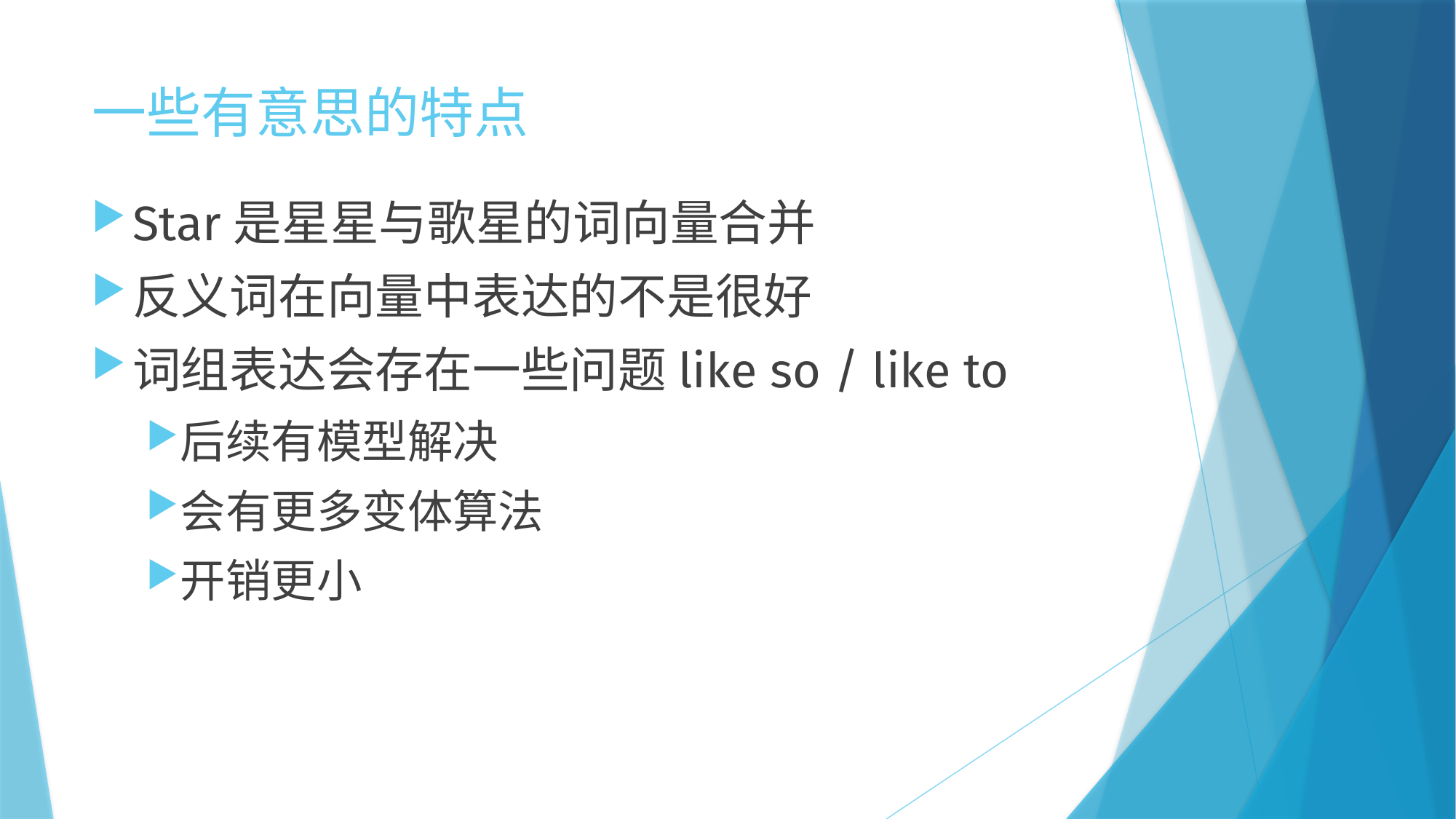

# 一些有意思的特点
Star是星星与歌星的词向量合并
反义词在向量中表达的不是很好
词组表达会存在一些问题like so / like to
后续有模型解决
会有更多变体算法
开销更小